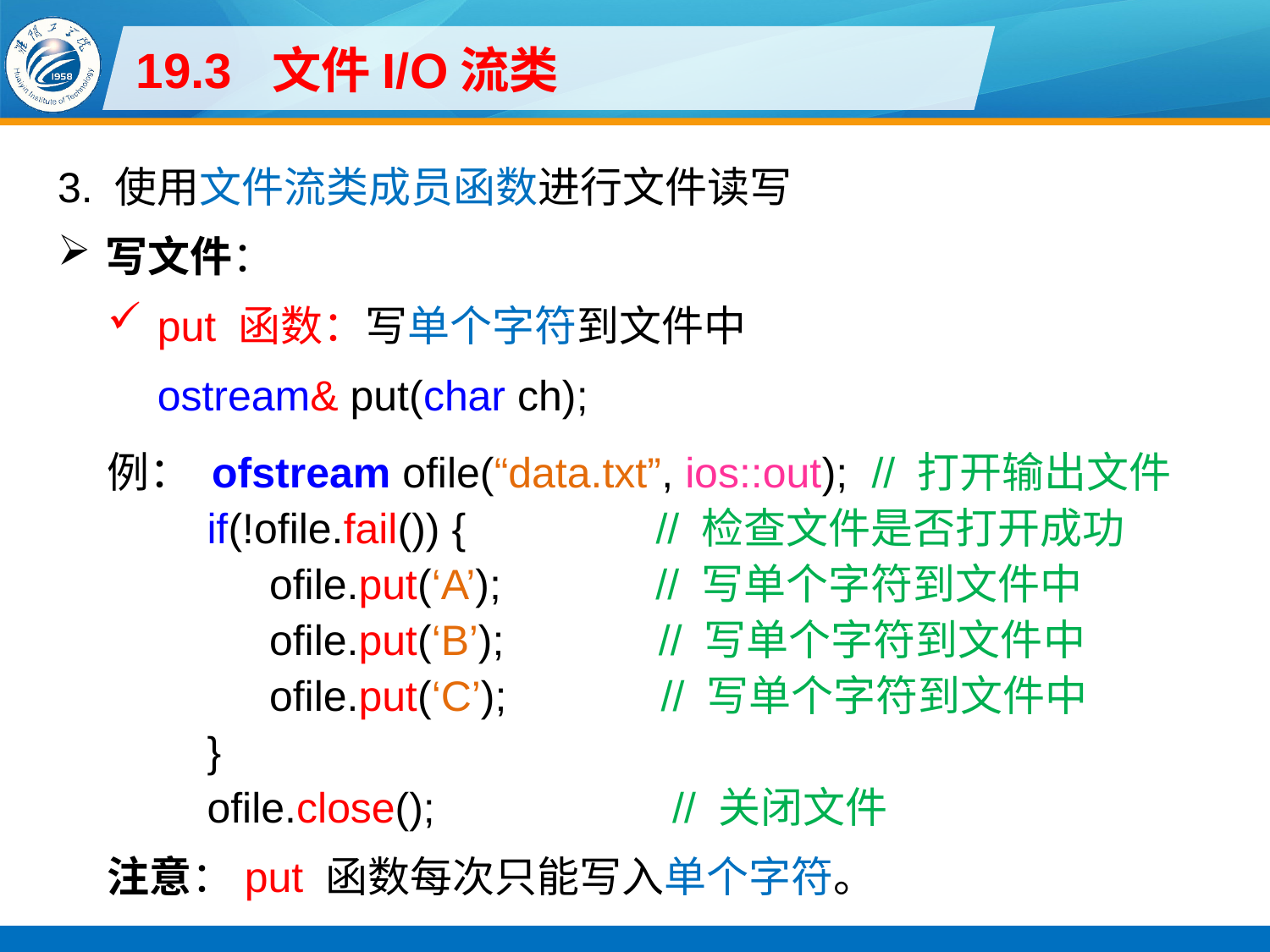

# 19.3  文件I/O流类
3. 使用文件流类成员函数进行文件读写
写文件：
put 函数：写单个字符到文件中
ostream& put(char ch);
例： ofstream ofile(“data.txt”, ios::out);  // 打开输出文件
if(!ofile.fail()) {                // 检查文件是否打开成功
ofile.put(‘A’);             // 写单个字符到文件中
ofile.put(‘B’);             // 写单个字符到文件中
ofile.put(‘C’);             // 写单个字符到文件中
}
ofile.close();                    // 关闭文件
注意：put 函数每次只能写入单个字符。